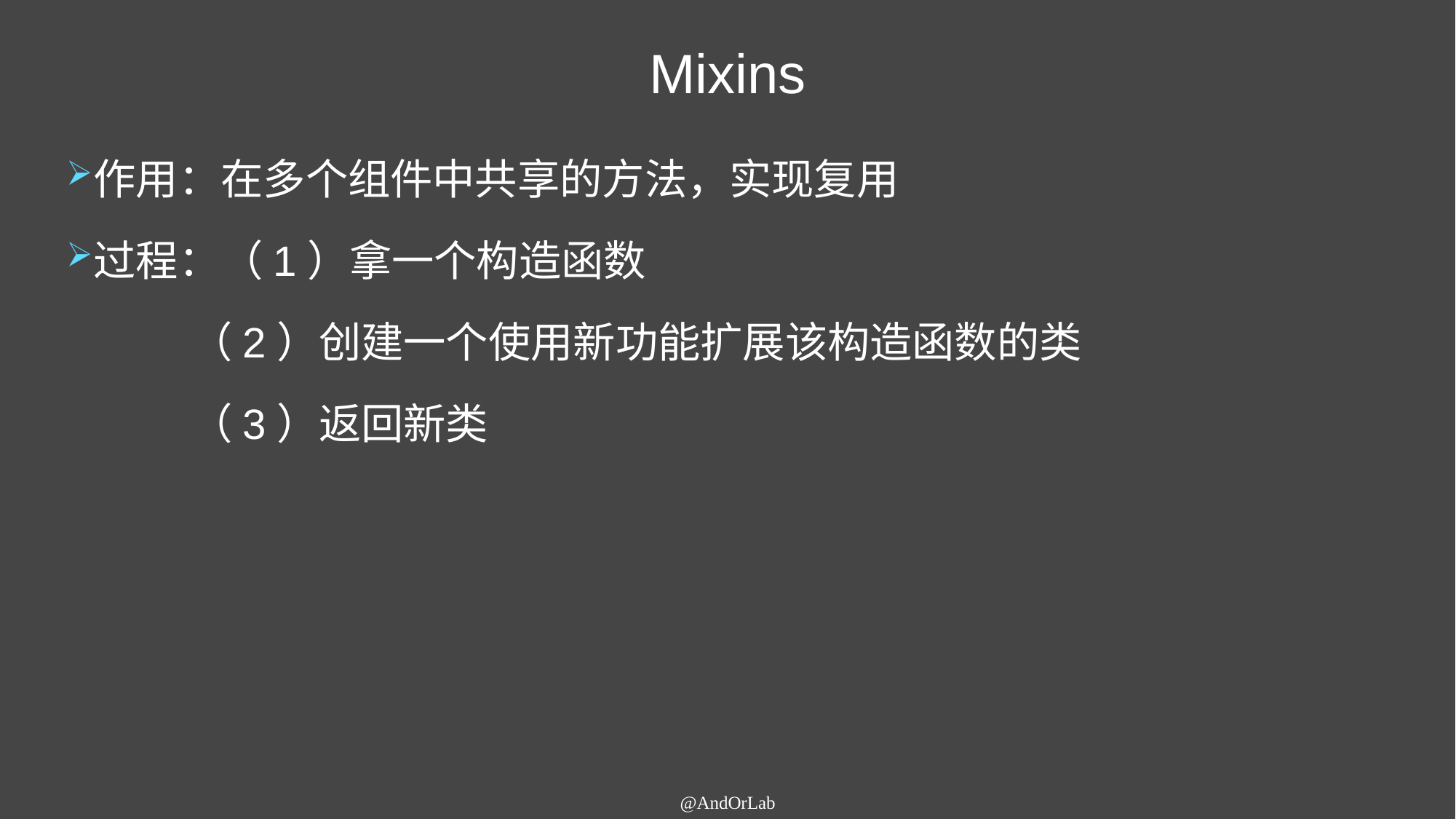

# Mixins
作用：在多个组件中共享的方法，实现复用
过程：（1）拿一个构造函数
            （2）创建一个使用新功能扩展该构造函数的类
            （3）返回新类

@AndOrLab